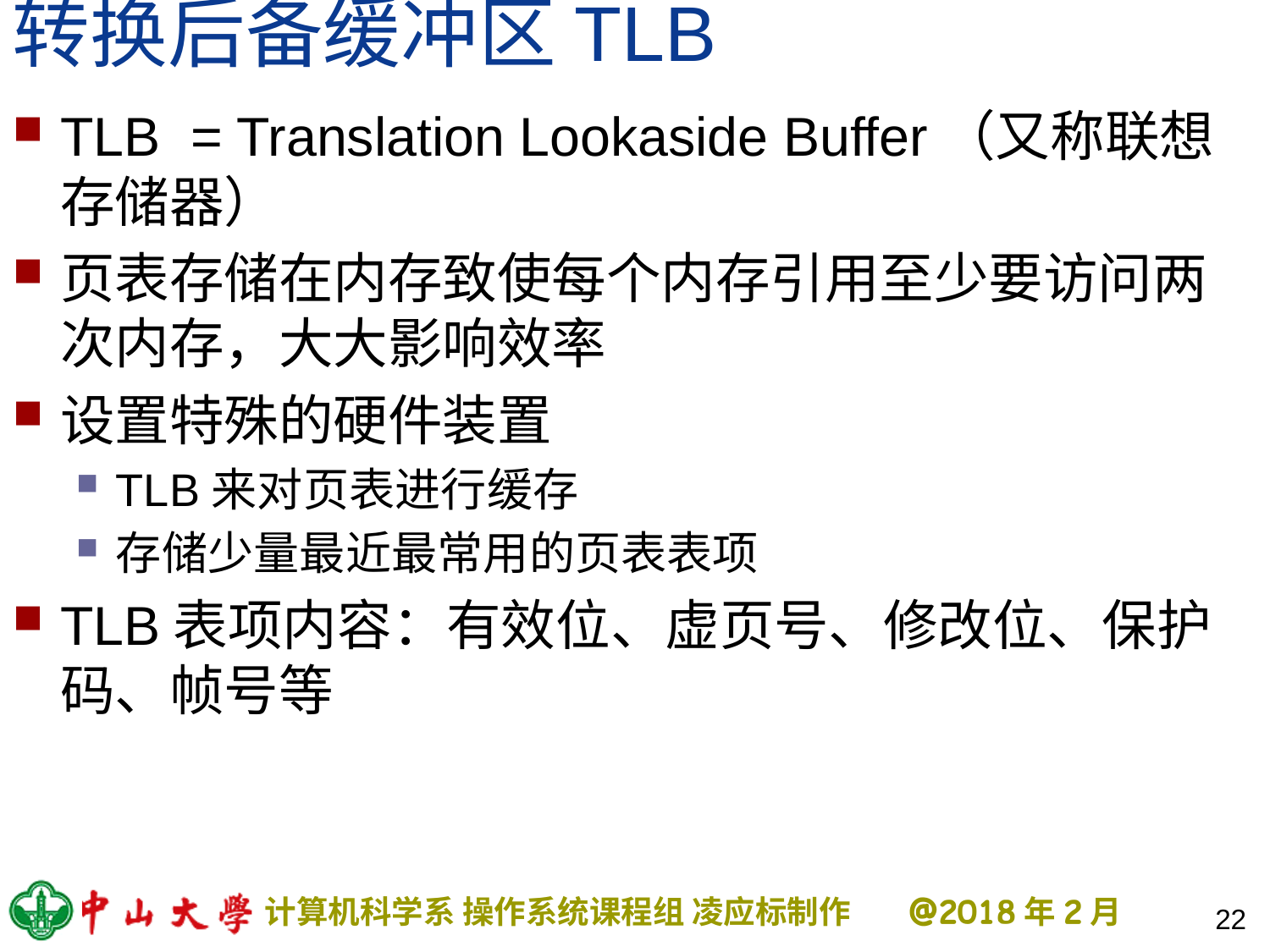

# 转换后备缓冲区TLB
TLB  = Translation Lookaside Buffer（又称联想存储器）
页表存储在内存致使每个内存引用至少要访问两次内存，大大影响效率
设置特殊的硬件装置
TLB来对页表进行缓存
存储少量最近最常用的页表表项
TLB表项内容：有效位、虚页号、修改位、保护码、帧号等
22